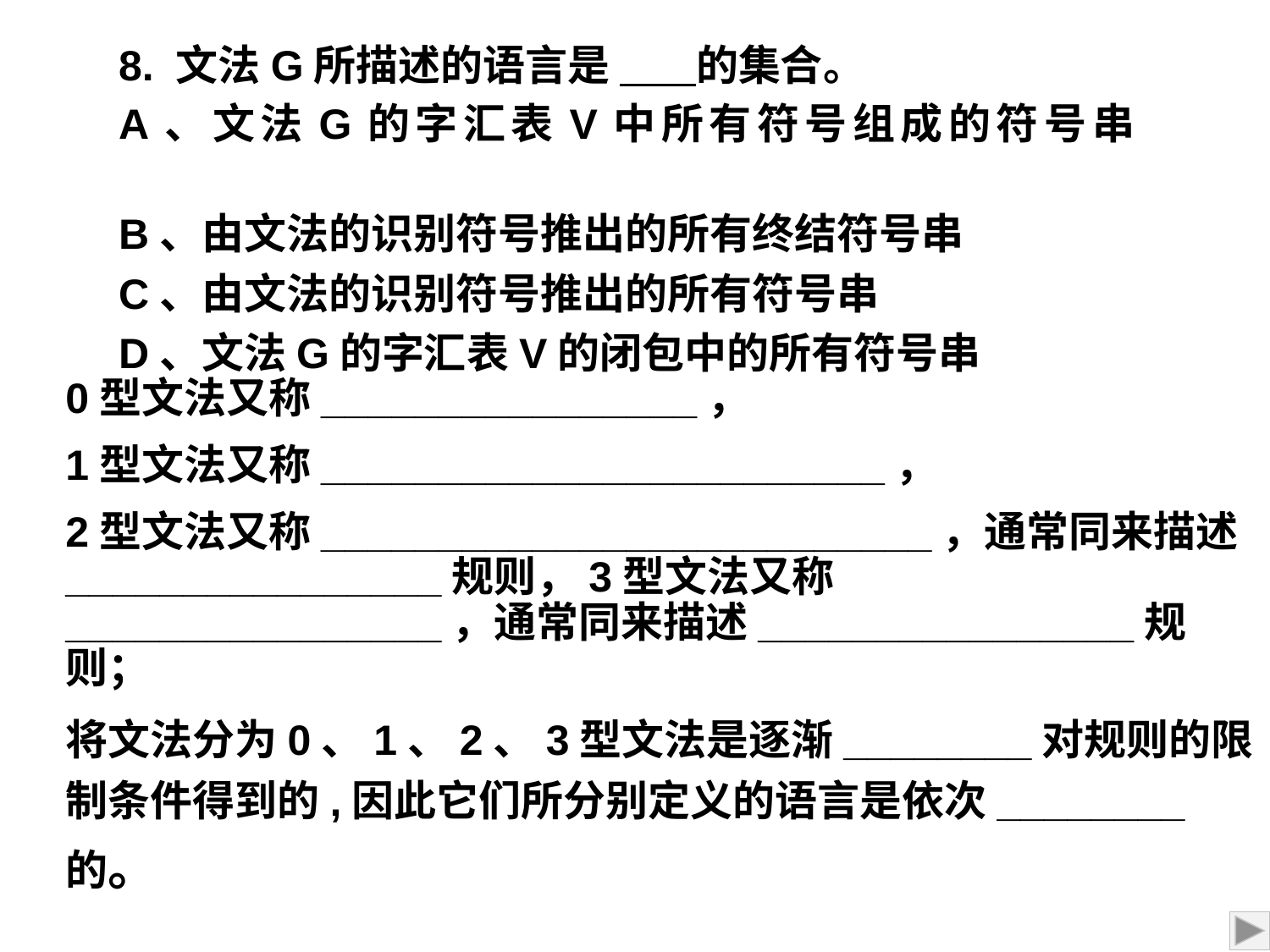

8. 文法G所描述的语言是         的集合。
A、文法G的字汇表V中所有符号组成的符号串
B、由文法的识别符号推出的所有终结符号串
C、由文法的识别符号推出的所有符号串
D、文法G的字汇表V的闭包中的所有符号串

0型文法又称________________，
1型文法又称________________________，
2型文法又称__________________________，通常同来描述________________规则，3型文法又称________________，通常同来描述________________规则；
将文法分为0、1、2、3型文法是逐渐________对规则的限制条件得到的,因此它们所分别定义的语言是依次________的。